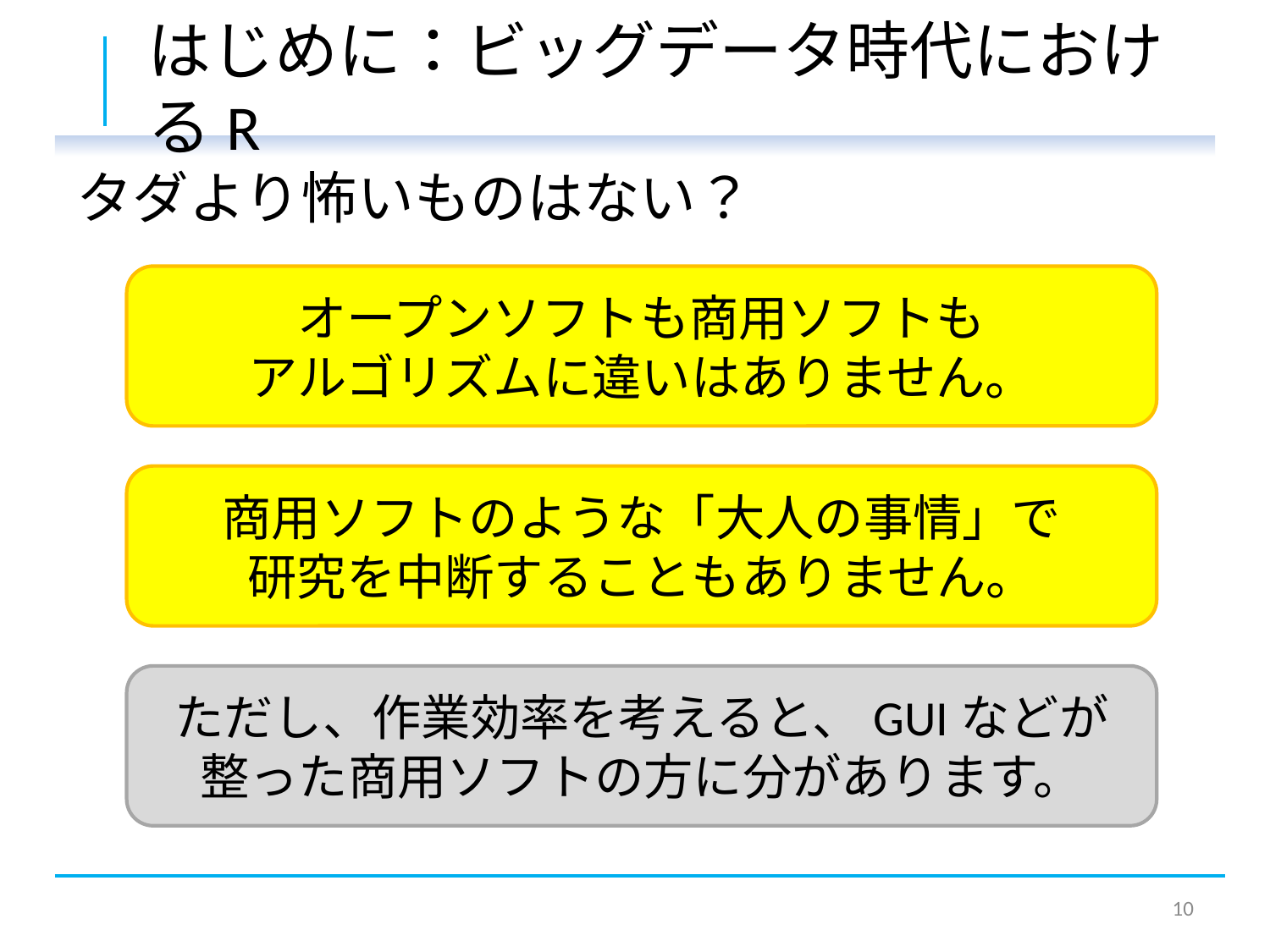

# はじめに：ビッグデータ時代におけるR
タダより怖いものはない？

オープンソフトも商用ソフトも
アルゴリズムに違いはありません。
商用ソフトのような「大人の事情」で
研究を中断することもありません。
ただし、作業効率を考えると、GUIなどが整った商用ソフトの方に分があります。
10